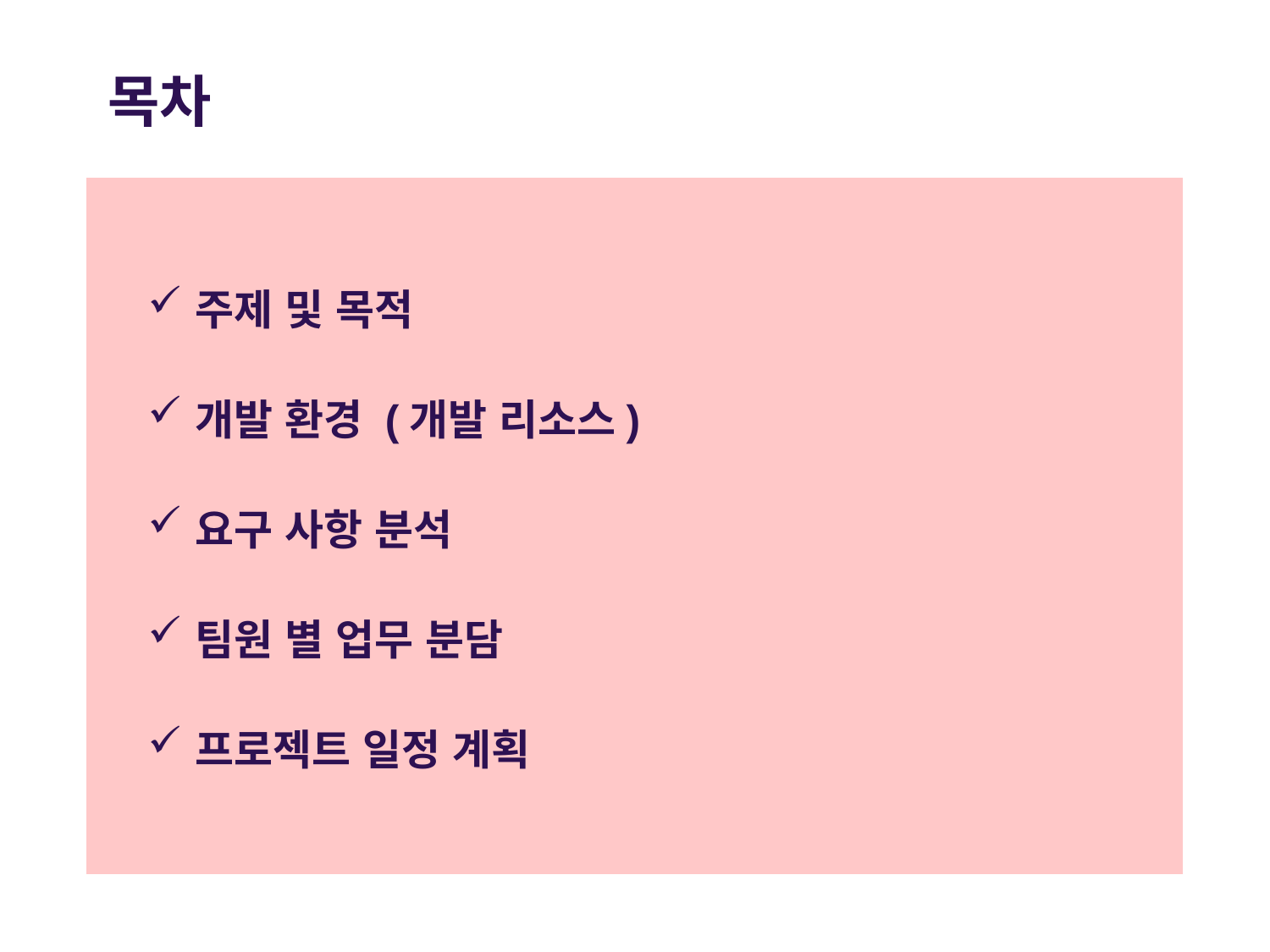

# 목차

주제 및 목적
개발 환경 (개발 리소스)
요구 사항 분석
팀원 별 업무 분담
프로젝트 일정 계획